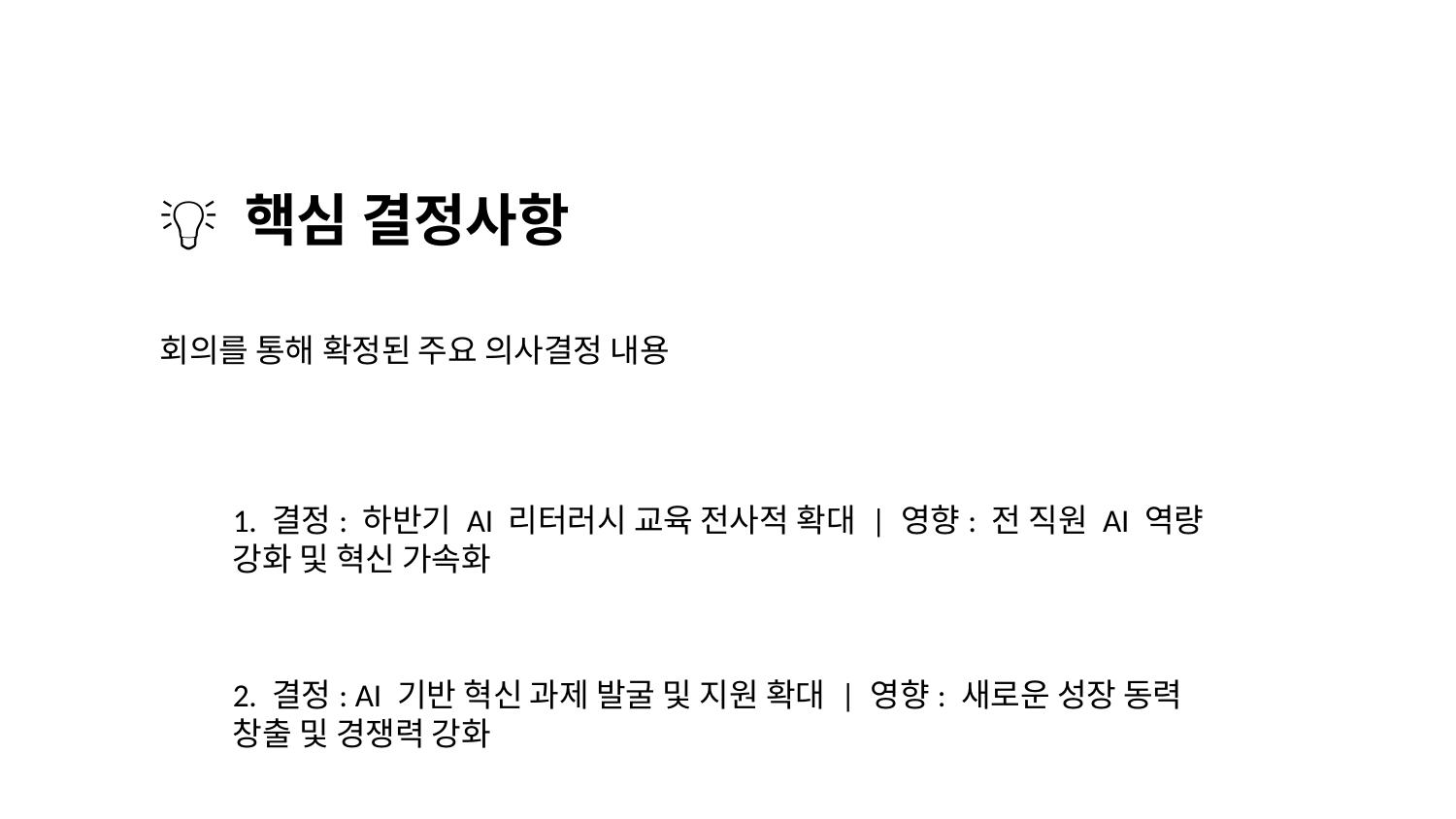

💡 핵심 결정사항
회의를 통해 확정된 주요 의사결정 내용
1. 결정: 하반기 AI 리터러시 교육 전사적 확대 | 영향: 전 직원 AI 역량 강화 및 혁신 가속화
2. 결정: AI 기반 혁신 과제 발굴 및 지원 확대 | 영향: 새로운 성장 동력 창출 및 경쟁력 강화